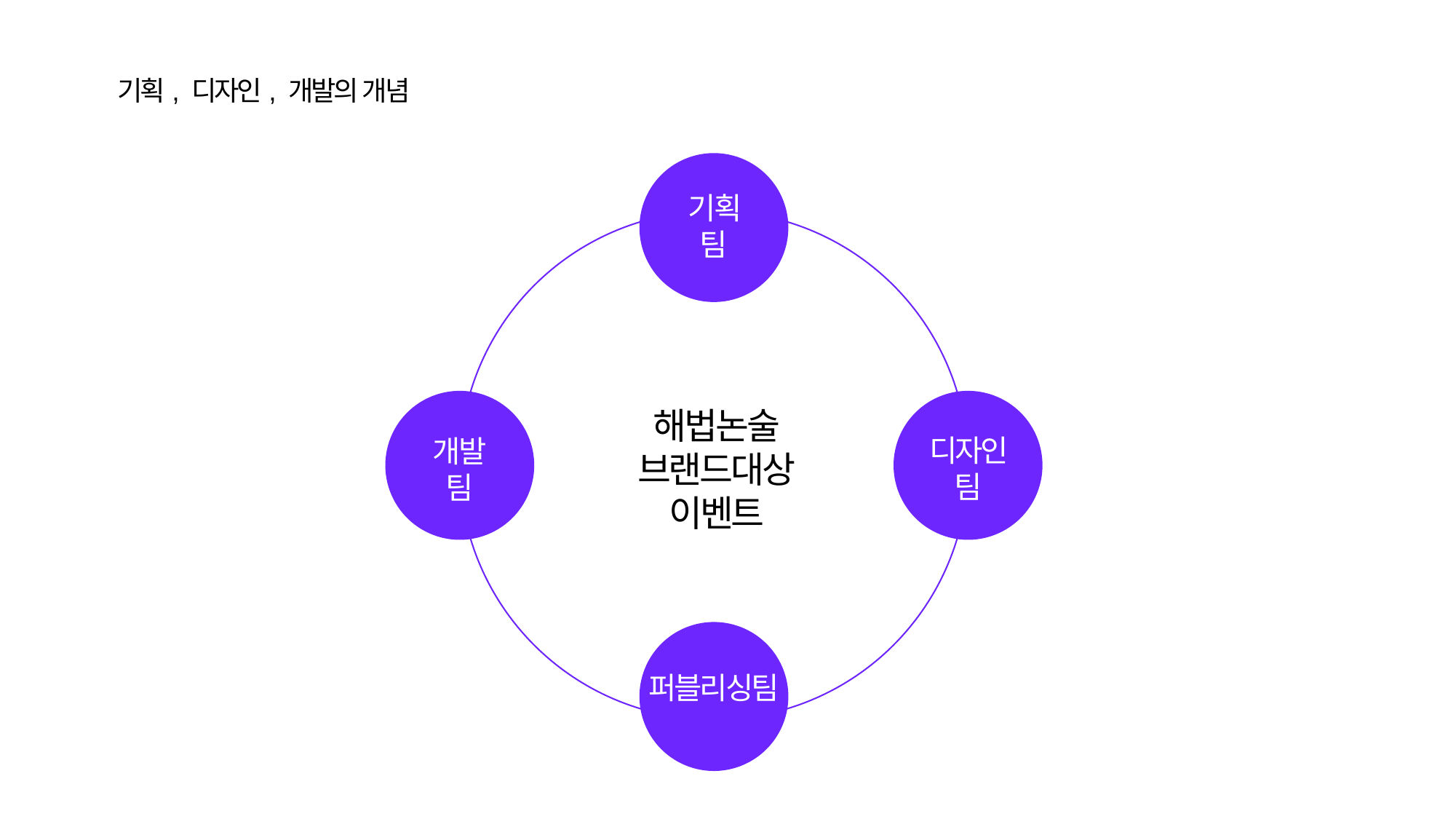

기획, 디자인, 개발의 개념

기획팀

해법논술
브랜드대상
이벤트
디자인팀
개발
팀

퍼블리싱팀